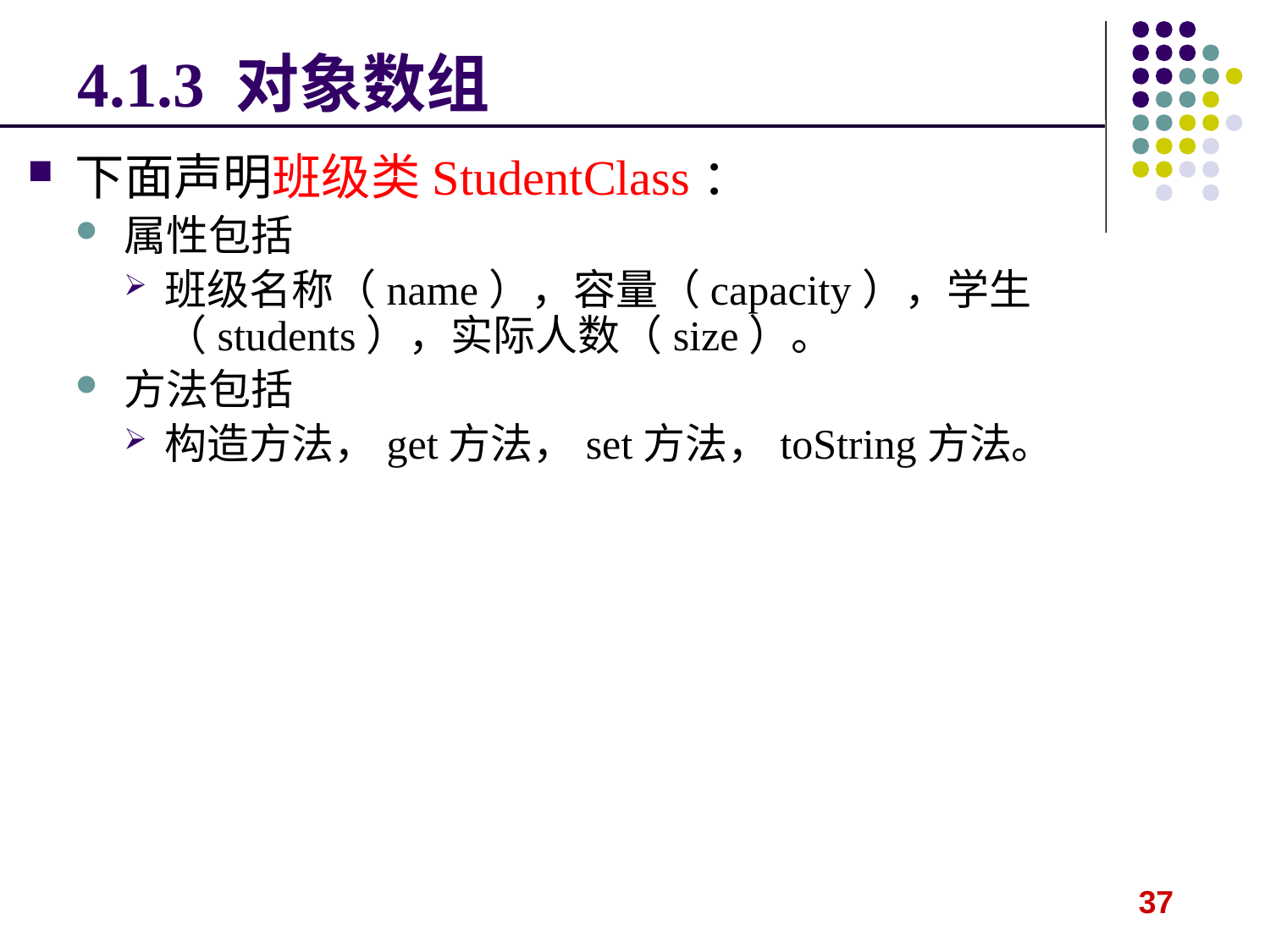

# 4.1.3 对象数组
下面声明班级类StudentClass：
属性包括
班级名称（name），容量（capacity），学生（students），实际人数（size）。
方法包括
构造方法，get方法，set方法，toString方法。